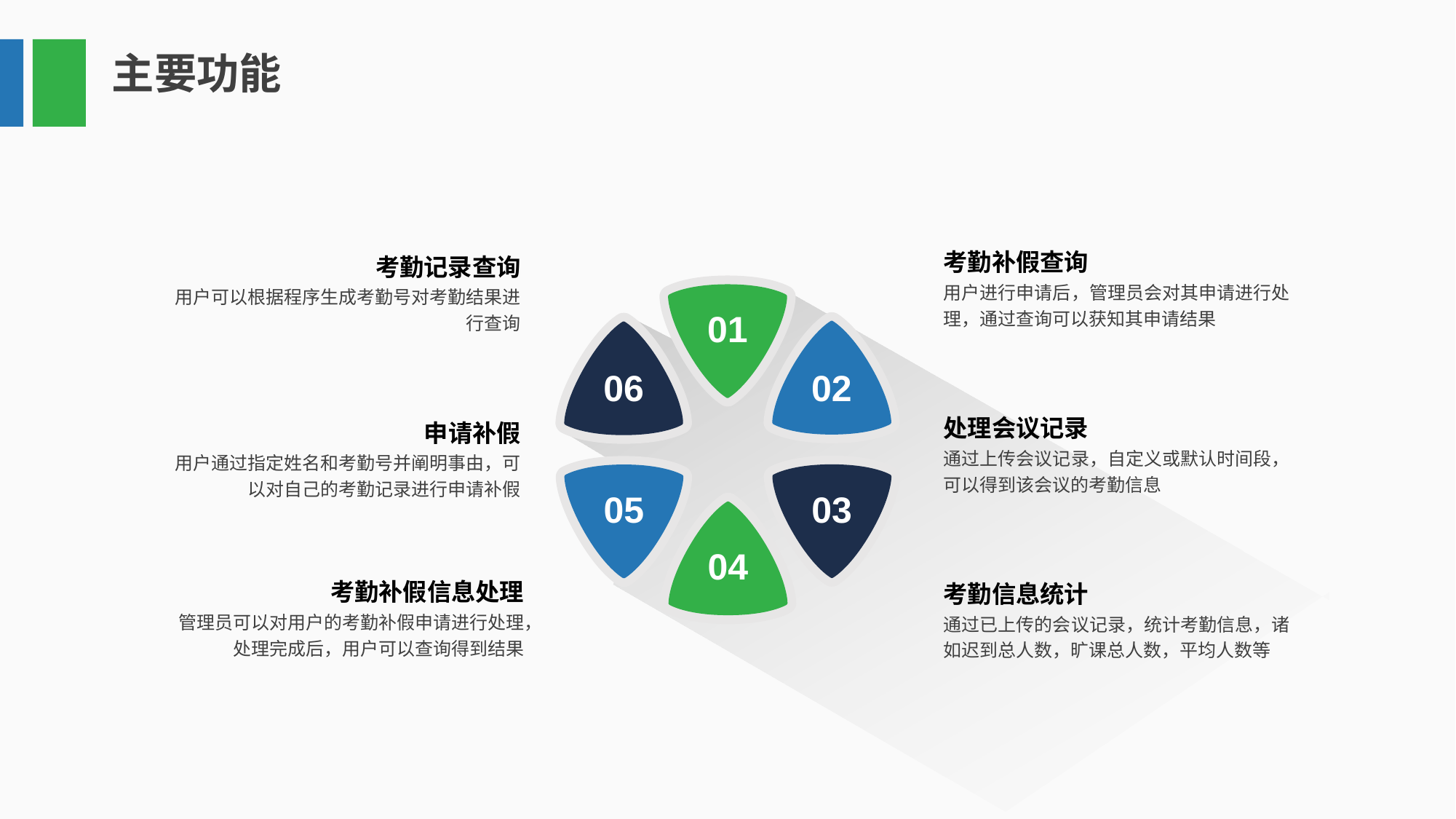

主要功能
考勤补假查询
用户进行申请后，管理员会对其申请进行处理，通过查询可以获知其申请结果
考勤记录查询
用户可以根据程序生成考勤号对考勤结果进行查询

01

06
02

05
03

04

处理会议记录
通过上传会议记录，自定义或默认时间段，可以得到该会议的考勤信息
申请补假
用户通过指定姓名和考勤号并阐明事由，可以对自己的考勤记录进行申请补假
考勤补假信息处理
管理员可以对用户的考勤补假申请进行处理，处理完成后，用户可以查询得到结果
考勤信息统计
通过已上传的会议记录，统计考勤信息，诸如迟到总人数，旷课总人数，平均人数等